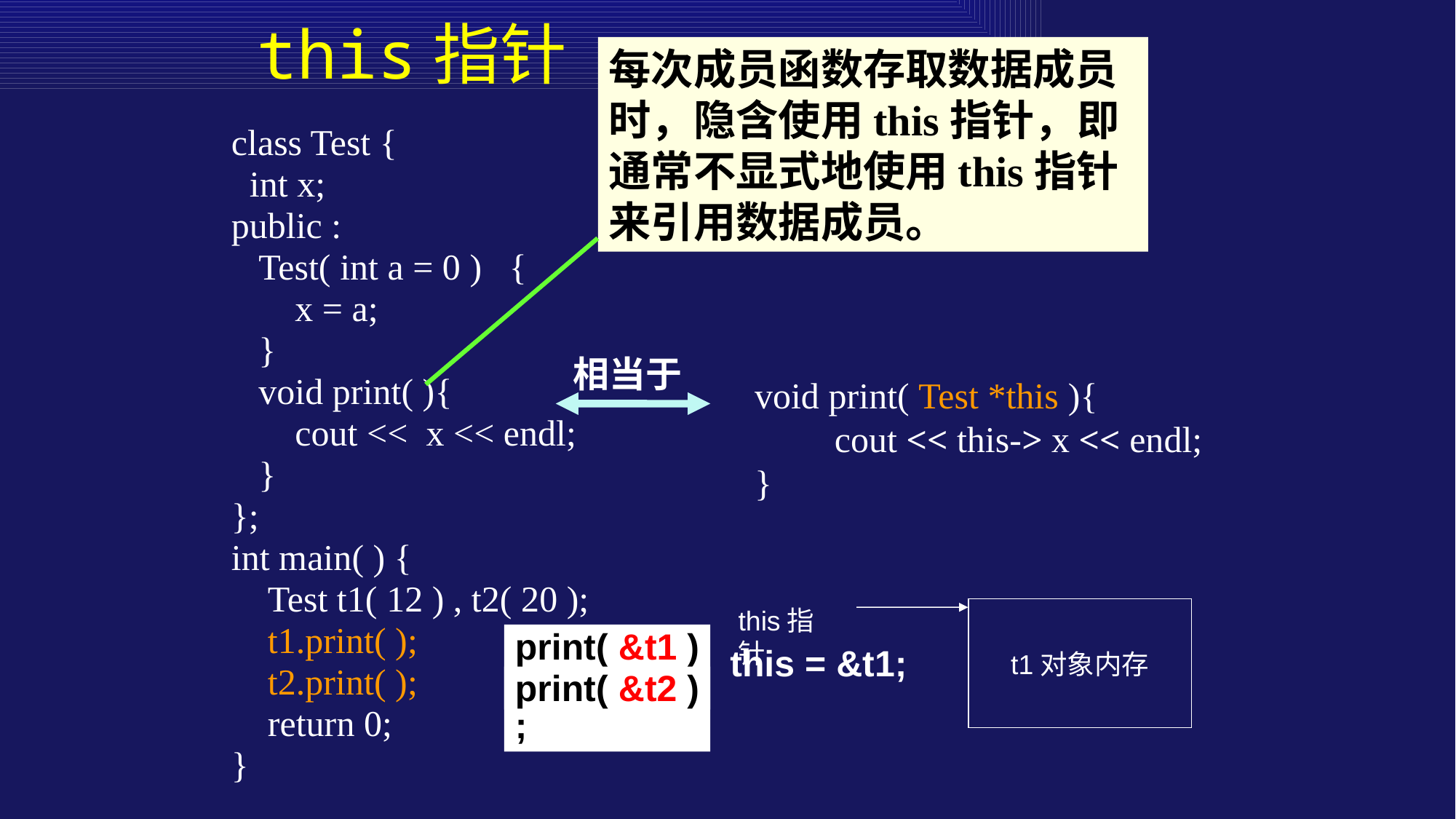

# this指针
每次成员函数存取数据成员时，隐含使用this指针，即通常不显式地使用this指针来引用数据成员。
class Test {
  int x;
public :
   Test( int a = 0 )   {
       x = a;
   }
   void print( ){
       cout <<  x << endl;
   }
};
int main( ) {
    Test t1( 12 ) , t2( 20 );
    t1.print( );
    t2.print( );
    return 0;
}

相当于
void print( Test *this ){
       cout << this-> x << endl;
}

this指针
t1对象内存

print( &t1 );
this = &t1;
print( &t2 );